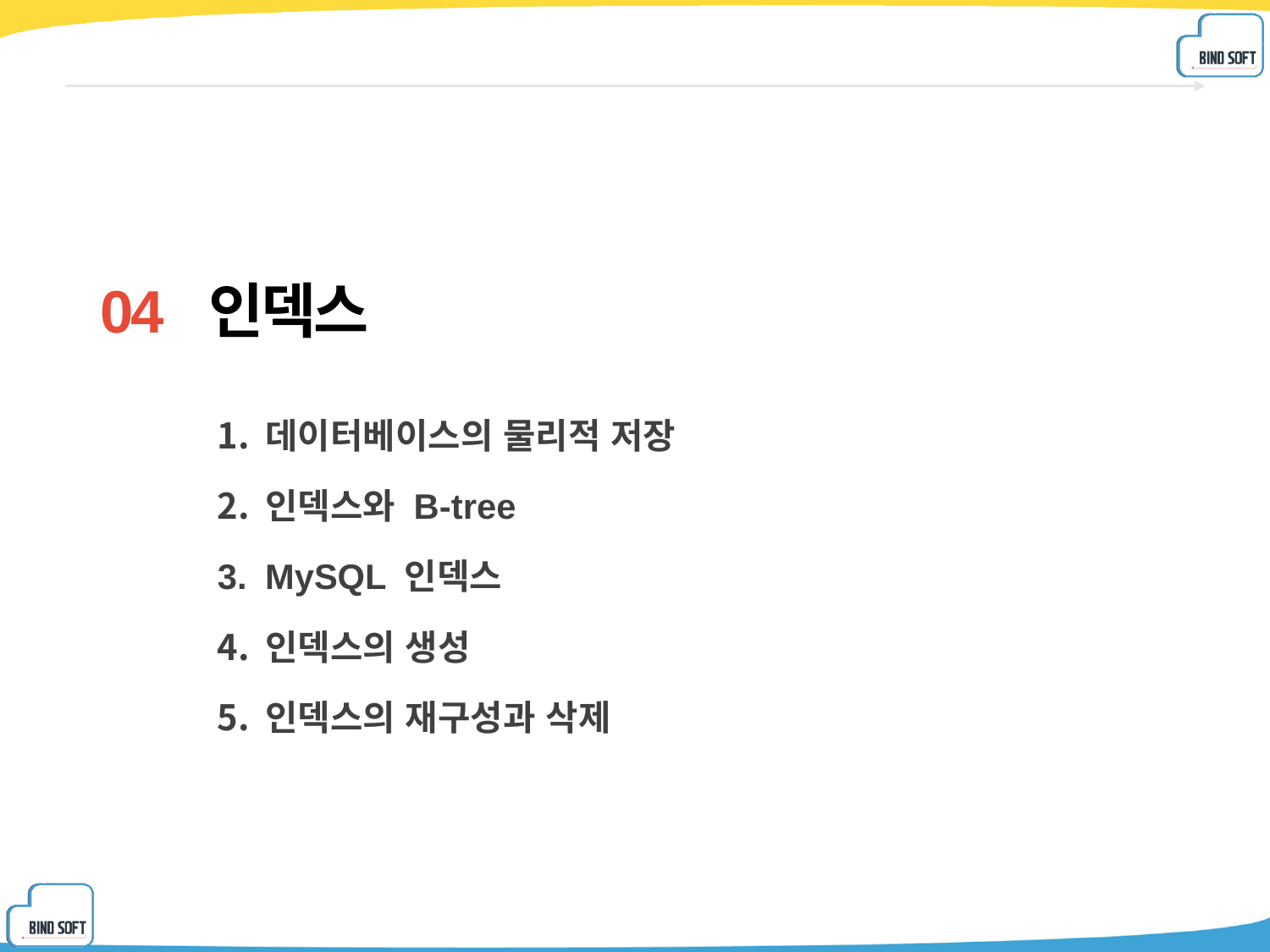

04  인덱스
데이터베이스의 물리적 저장
인덱스와 B-tree
MySQL 인덱스
인덱스의 생성
인덱스의 재구성과 삭제